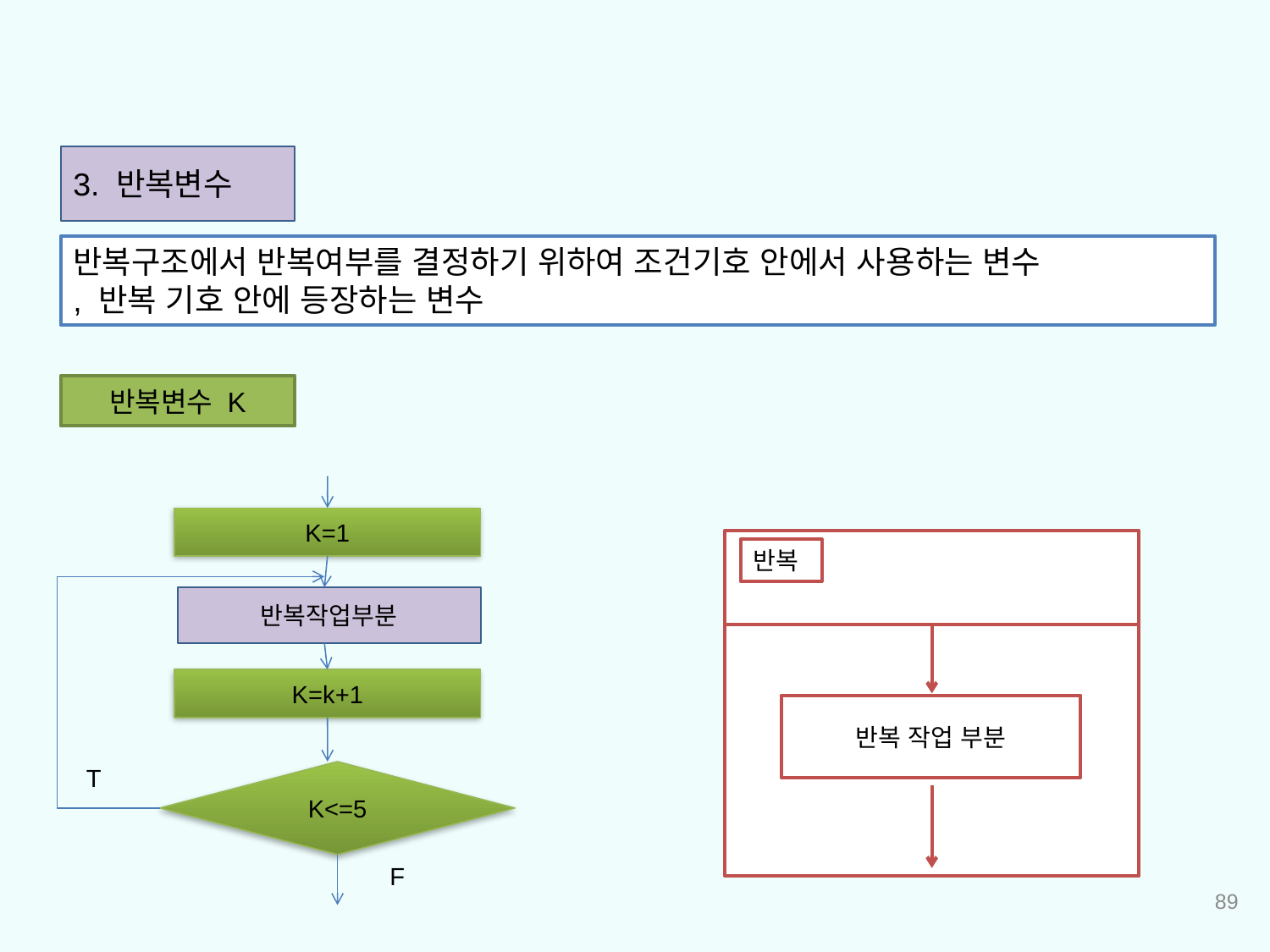

3. 반복변수
반복구조에서 반복여부를 결정하기 위하여 조건기호 안에서 사용하는 변수
, 반복 기호 안에 등장하는 변수
반복변수 K
K=1
반복작업부분
K=k+1
T
K<=5
F

반복
반복 작업 부분
89